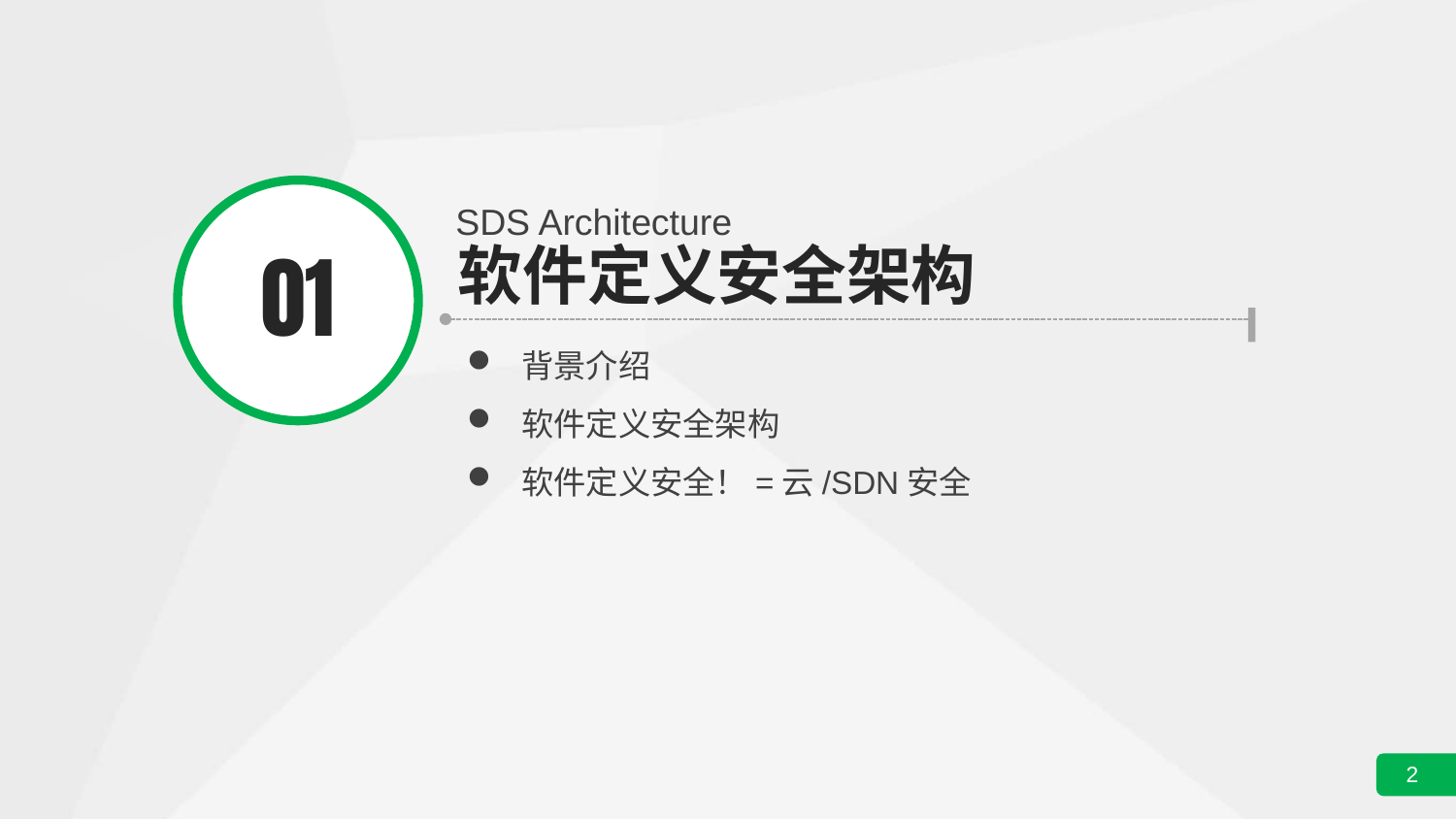

01
SDS Architecture
软件定义安全架构

背景介绍
软件定义安全架构
软件定义安全！=云/SDN安全